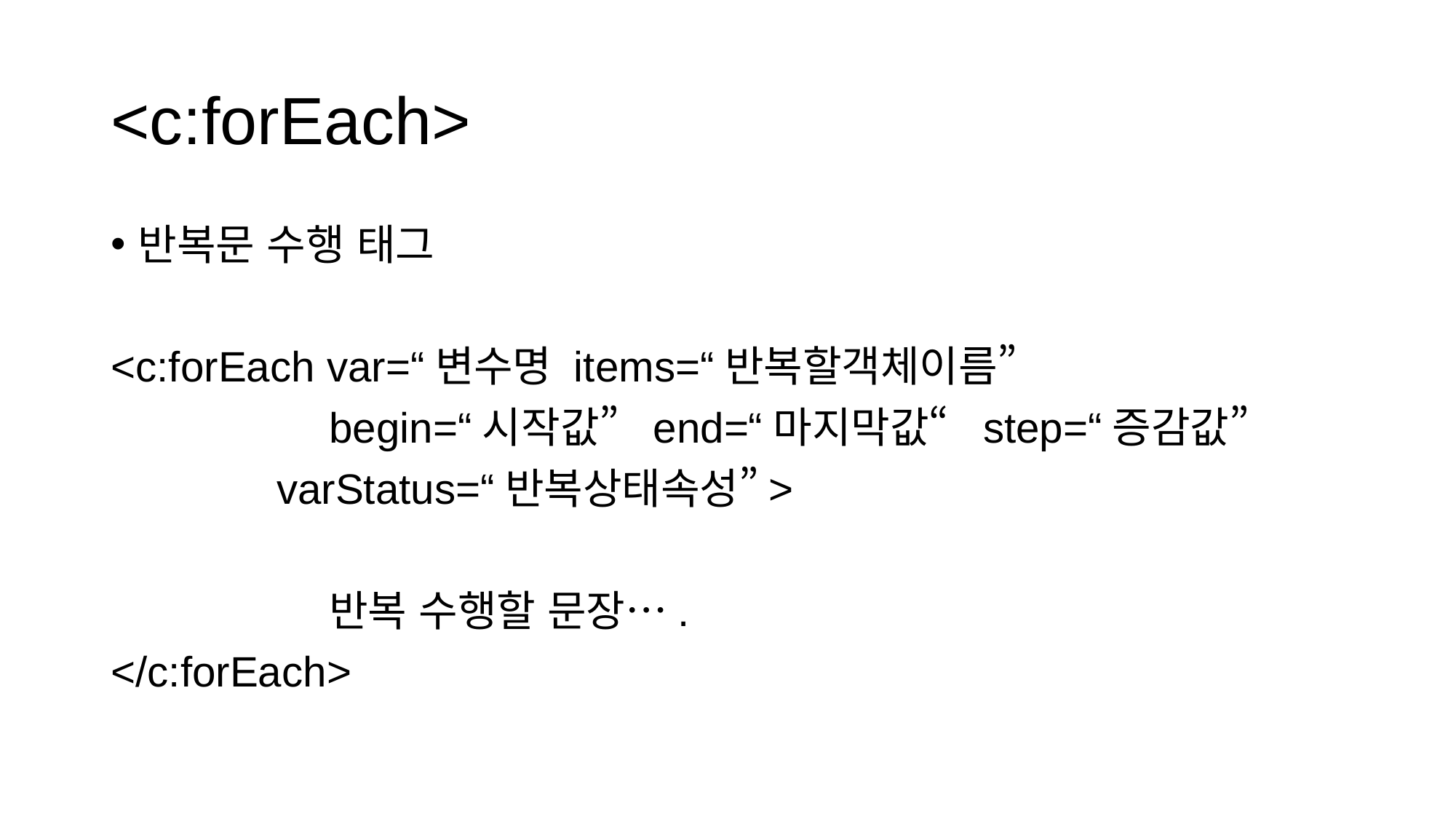

# <c:forEach>
반복문 수행 태그

<c:forEach var=“변수명 items=“반복할객체이름”
		begin=“시작값”  end=“마지막값“  step=“증감값”
              varStatus=“반복상태속성”>

		반복 수행할 문장….
</c:forEach>